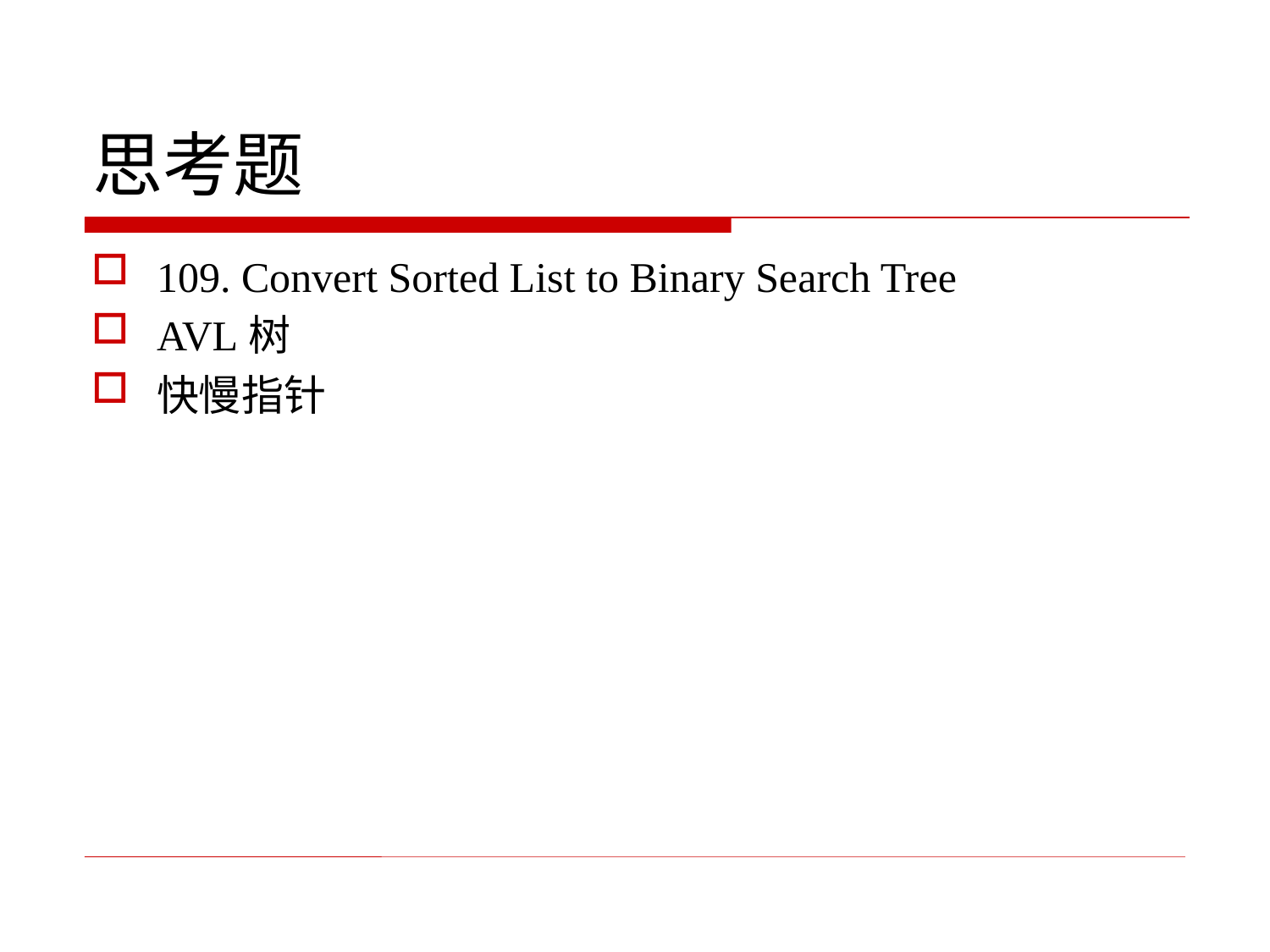

# 思考题
109. Convert Sorted List to Binary Search Tree
AVL树
快慢指针